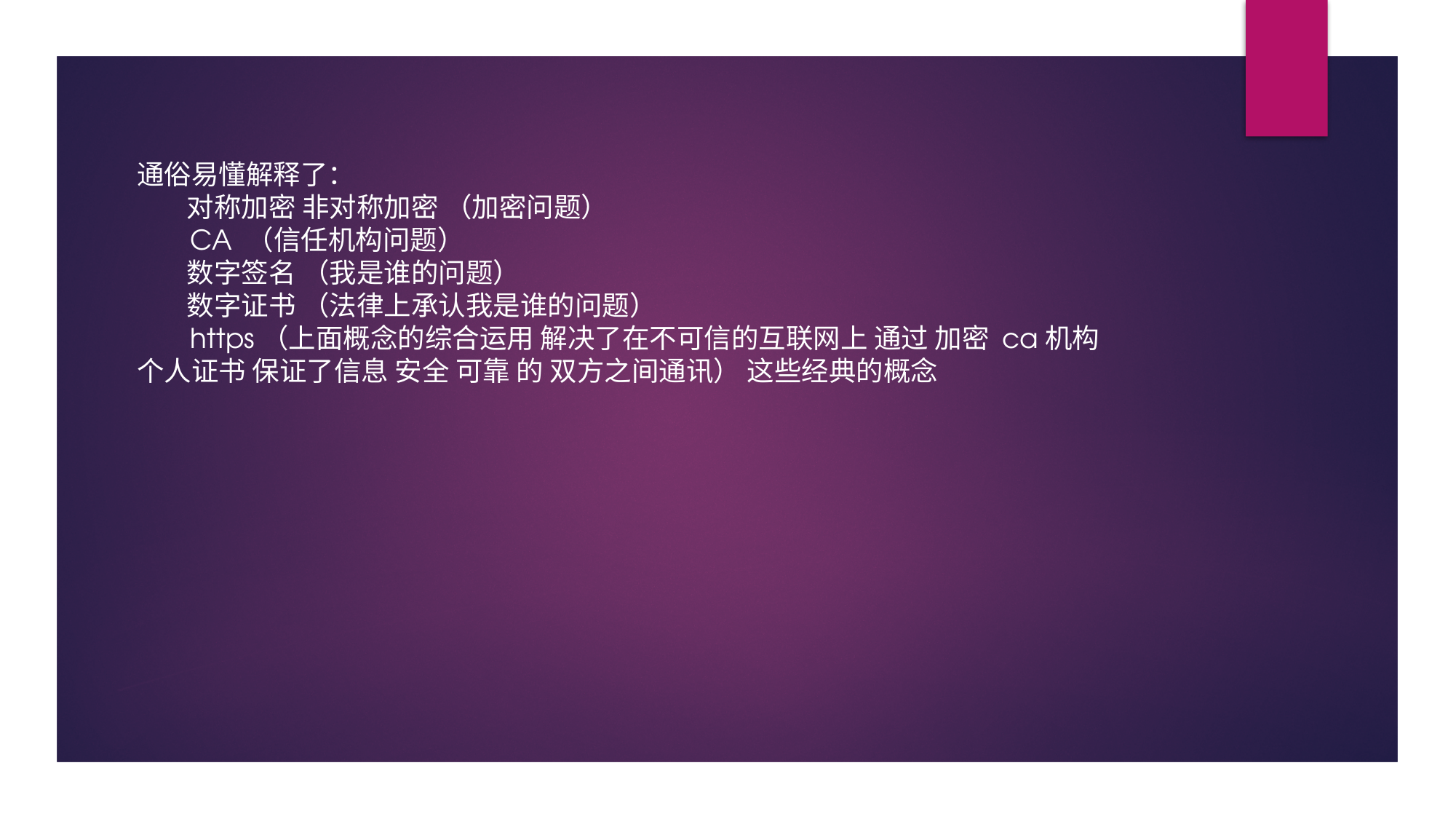

通俗易懂解释了：
       对称加密 非对称加密 （加密问题）
       CA （信任机构问题）
       数字签名 （我是谁的问题）
       数字证书 （法律上承认我是谁的问题）
       https（上面概念的综合运用 解决了在不可信的互联网上 通过 加密 ca机构 个人证书 保证了信息 安全 可靠 的 双方之间通讯） 这些经典的概念